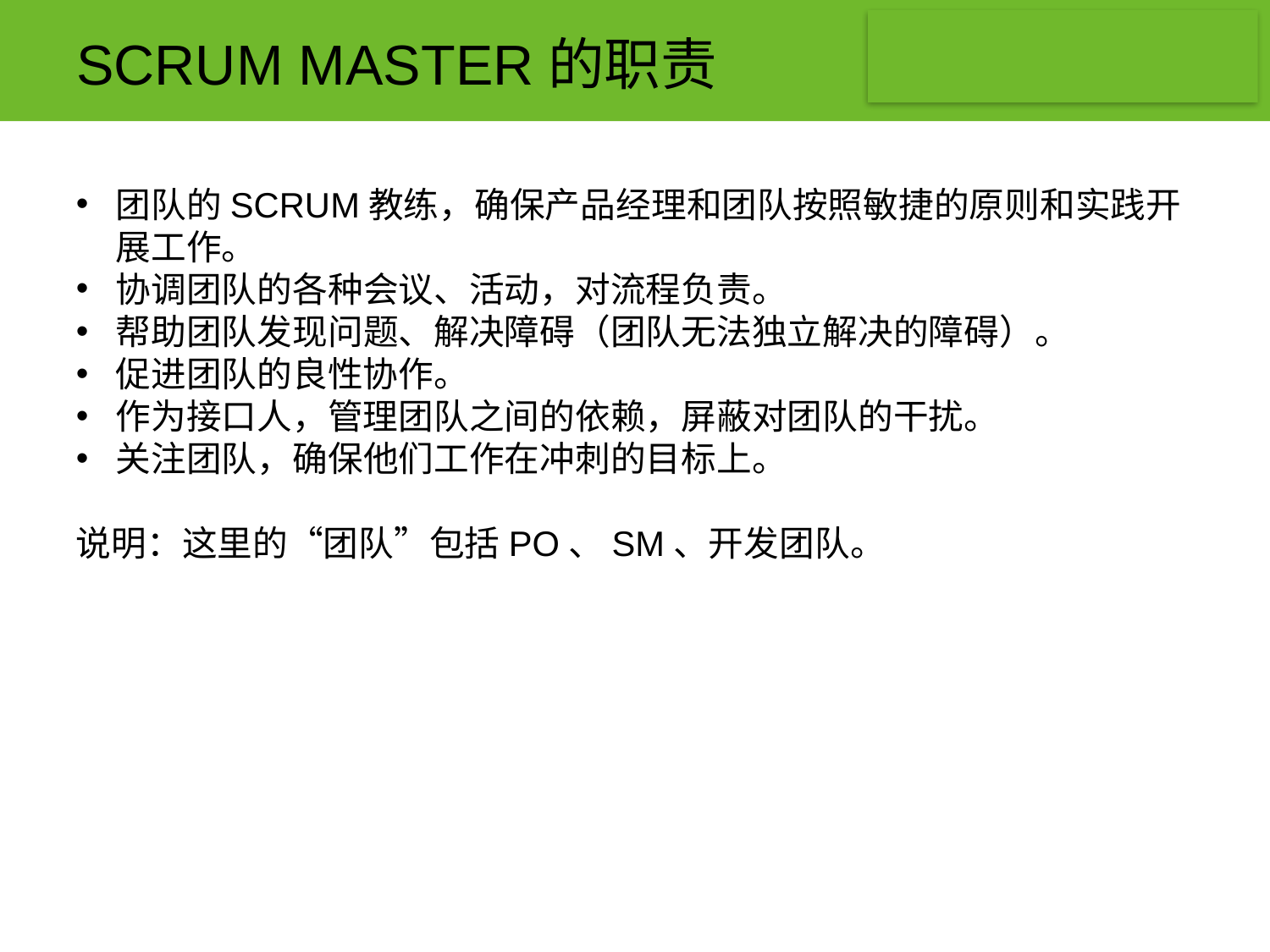

# SCRUM MASTER的职责
团队的SCRUM教练，确保产品经理和团队按照敏捷的原则和实践开展工作。
协调团队的各种会议、活动，对流程负责。
帮助团队发现问题、解决障碍（团队无法独立解决的障碍）。
促进团队的良性协作。
作为接口人，管理团队之间的依赖，屏蔽对团队的干扰。
关注团队，确保他们工作在冲刺的目标上。

说明：这里的“团队”包括PO、SM、开发团队。